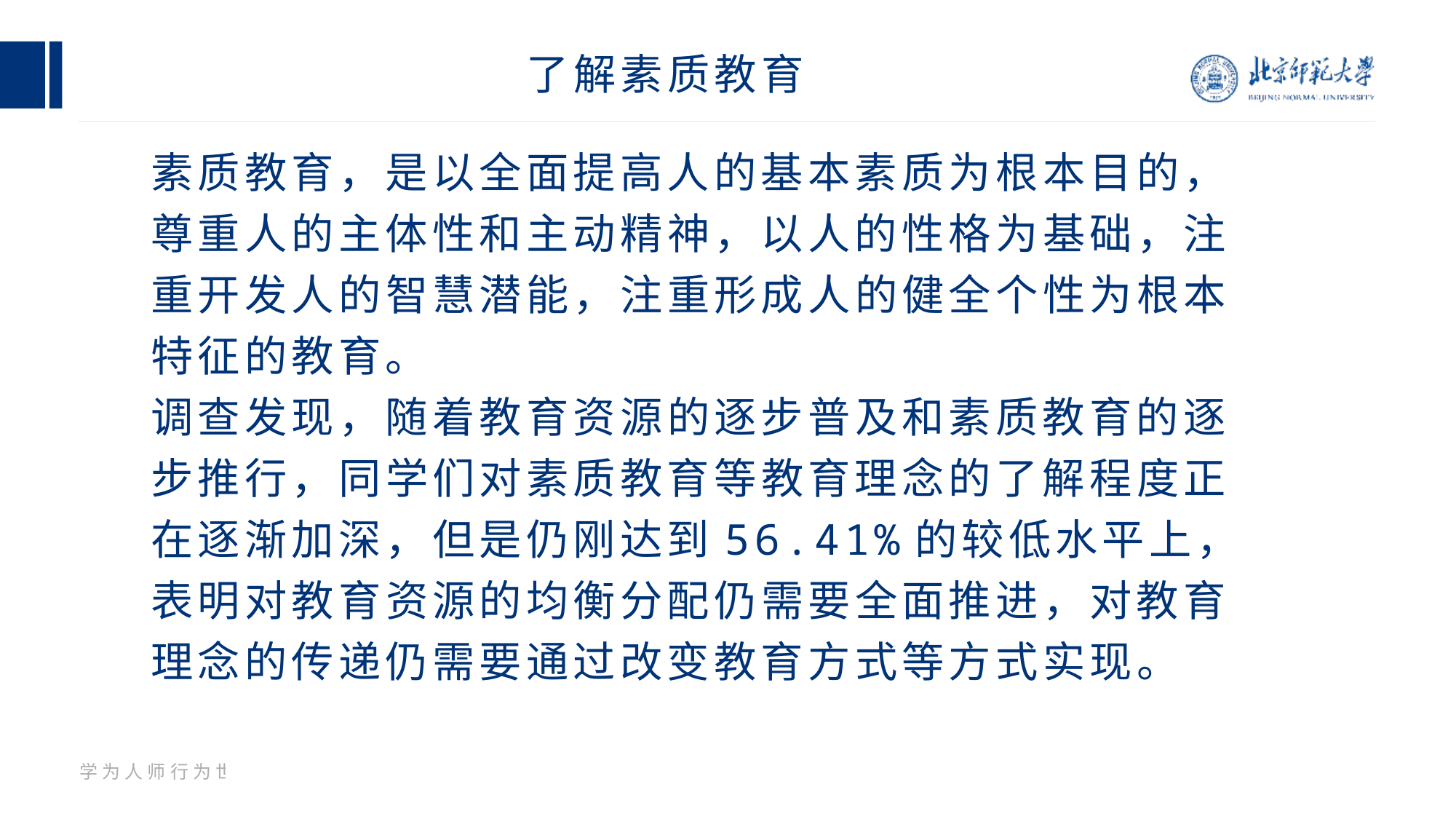

了解素质教育
素质教育，是以全面提高人的基本素质为根本目的，尊重人的主体性和主动精神，以人的性格为基础，注重开发人的智慧潜能，注重形成人的健全个性为根本特征的教育。
调查发现，随着教育资源的逐步普及和素质教育的逐步推行，同学们对素质教育等教育理念的了解程度正在逐渐加深，但是仍刚达到56.41%的较低水平上，表明对教育资源的均衡分配仍需要全面推进，对教育理念的传递仍需要通过改变教育方式等方式实现。